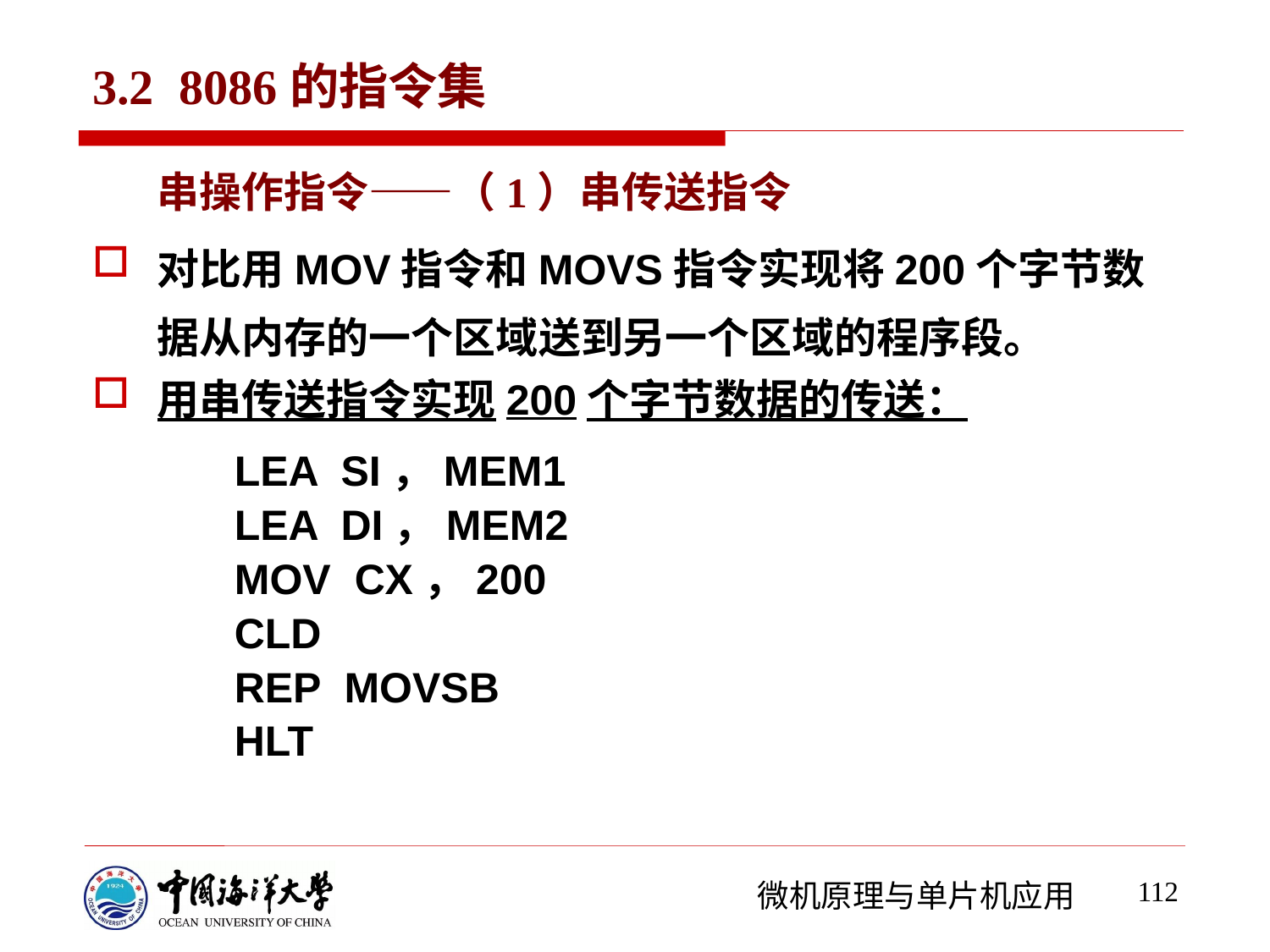

# 3.2  8086的指令集
串操作指令——（1）串传送指令
对比用MOV指令和MOVS指令实现将200个字节数据从内存的一个区域送到另一个区域的程序段。
用串传送指令实现200个字节数据的传送：
            LEA  SI，MEM1
            LEA  DI，MEM2
            MOV  CX，200
            CLD
            REP  MOVSB
            HLT

112